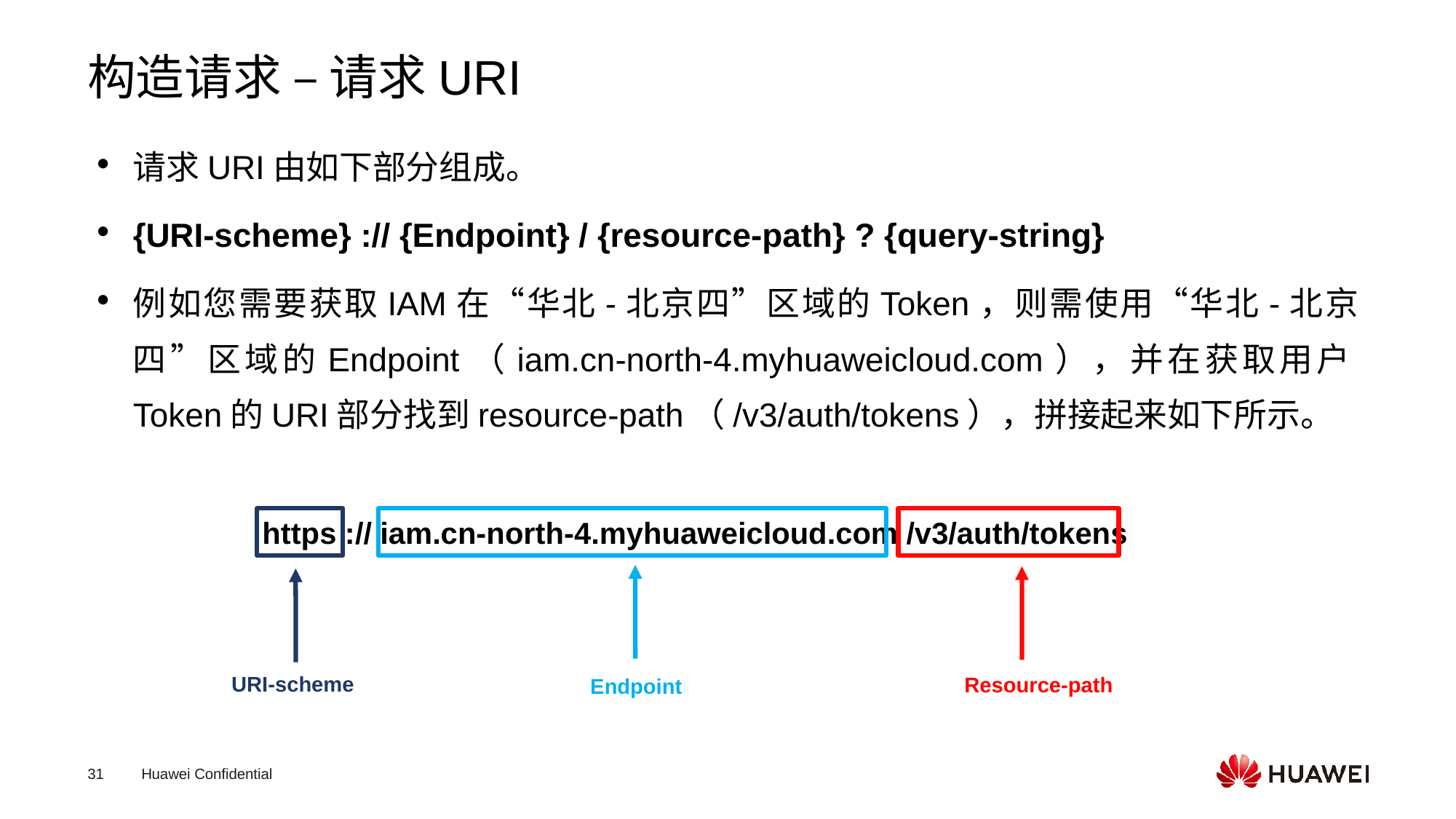

# 构造请求 – 请求URI
请求URI由如下部分组成。
{URI-scheme} :// {Endpoint} / {resource-path} ? {query-string}
例如您需要获取IAM在“华北-北京四”区域的Token，则需使用“华北-北京四”区域的Endpoint（iam.cn-north-4.myhuaweicloud.com），并在获取用户Token的URI部分找到resource-path（/v3/auth/tokens），拼接起来如下所示。

https :// iam.cn-north-4.myhuaweicloud.com /v3/auth/tokens

URI-scheme
Resource-path
Endpoint